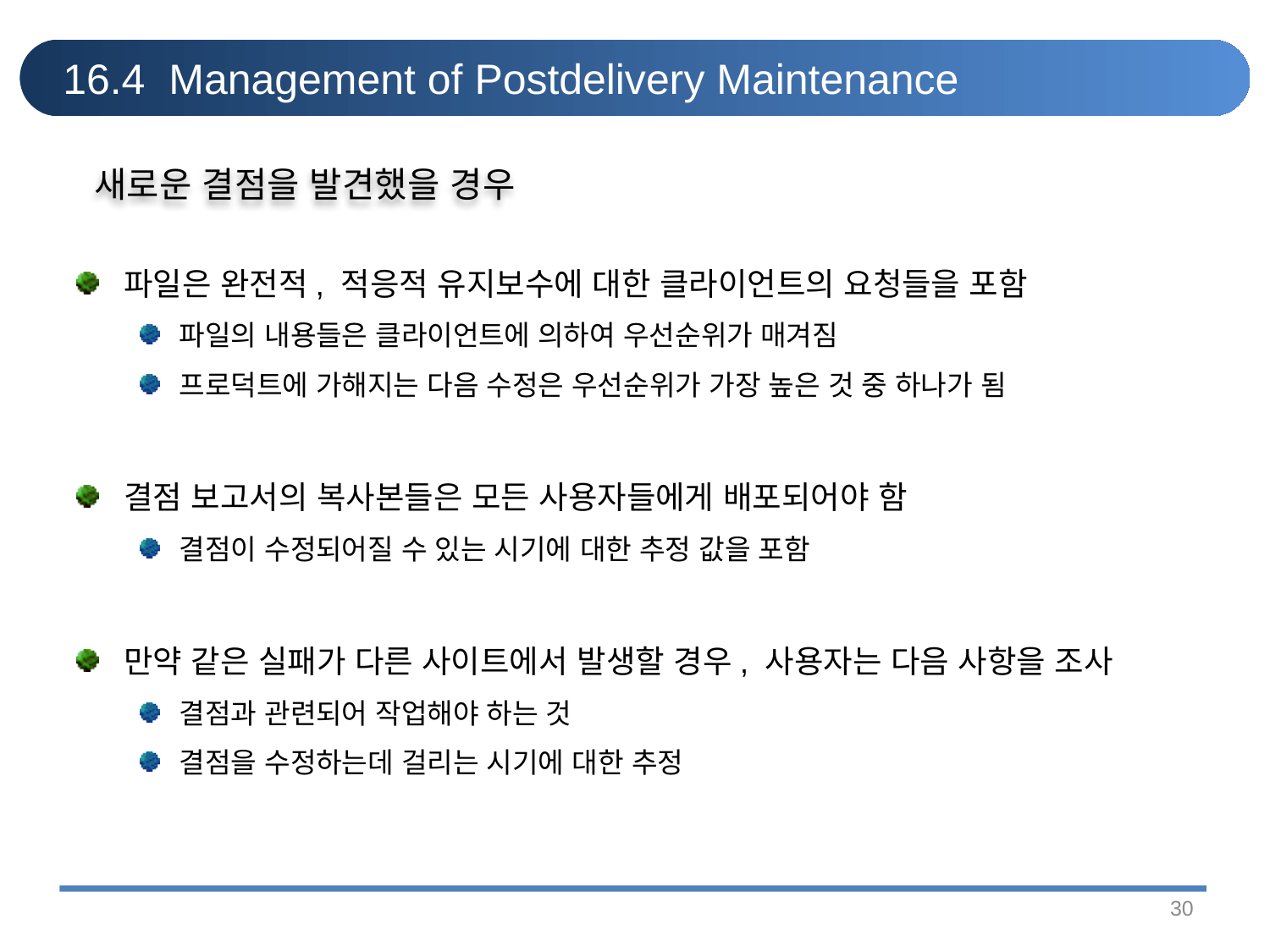

# 16.4  Management of Postdelivery Maintenance
새로운 결점을 발견했을 경우
파일은 완전적, 적응적 유지보수에 대한 클라이언트의 요청들을 포함
파일의 내용들은 클라이언트에 의하여 우선순위가 매겨짐
프로덕트에 가해지는 다음 수정은 우선순위가 가장 높은 것 중 하나가 됨

결점 보고서의 복사본들은 모든 사용자들에게 배포되어야 함
결점이 수정되어질 수 있는 시기에 대한 추정 값을 포함

만약 같은 실패가 다른 사이트에서 발생할 경우, 사용자는 다음 사항을 조사
결점과 관련되어 작업해야 하는 것
결점을 수정하는데 걸리는 시기에 대한 추정
30